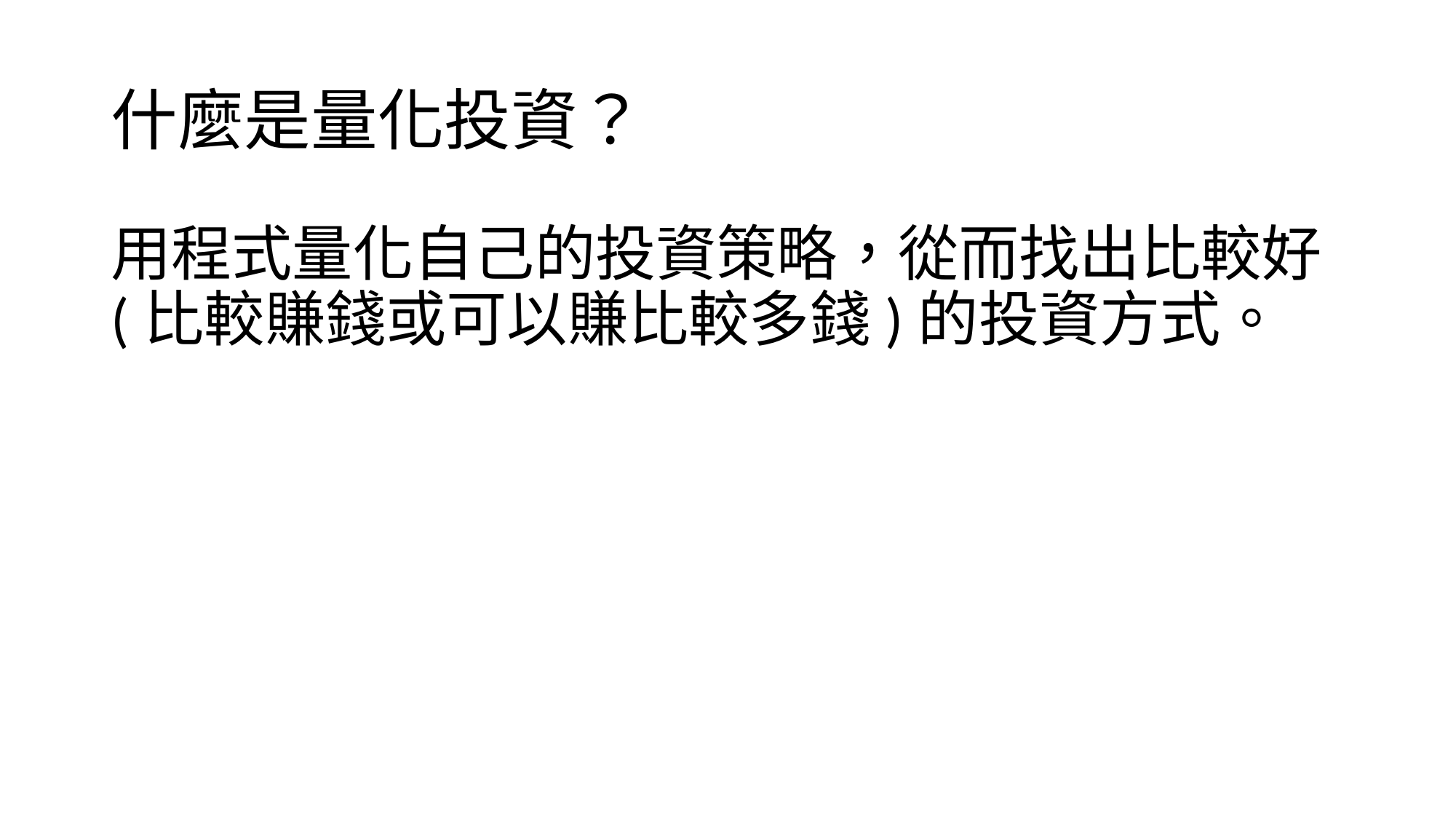

# 什麼是量化投資？
用程式量化自己的投資策略，從而找出比較好(比較賺錢或可以賺比較多錢)的投資方式。